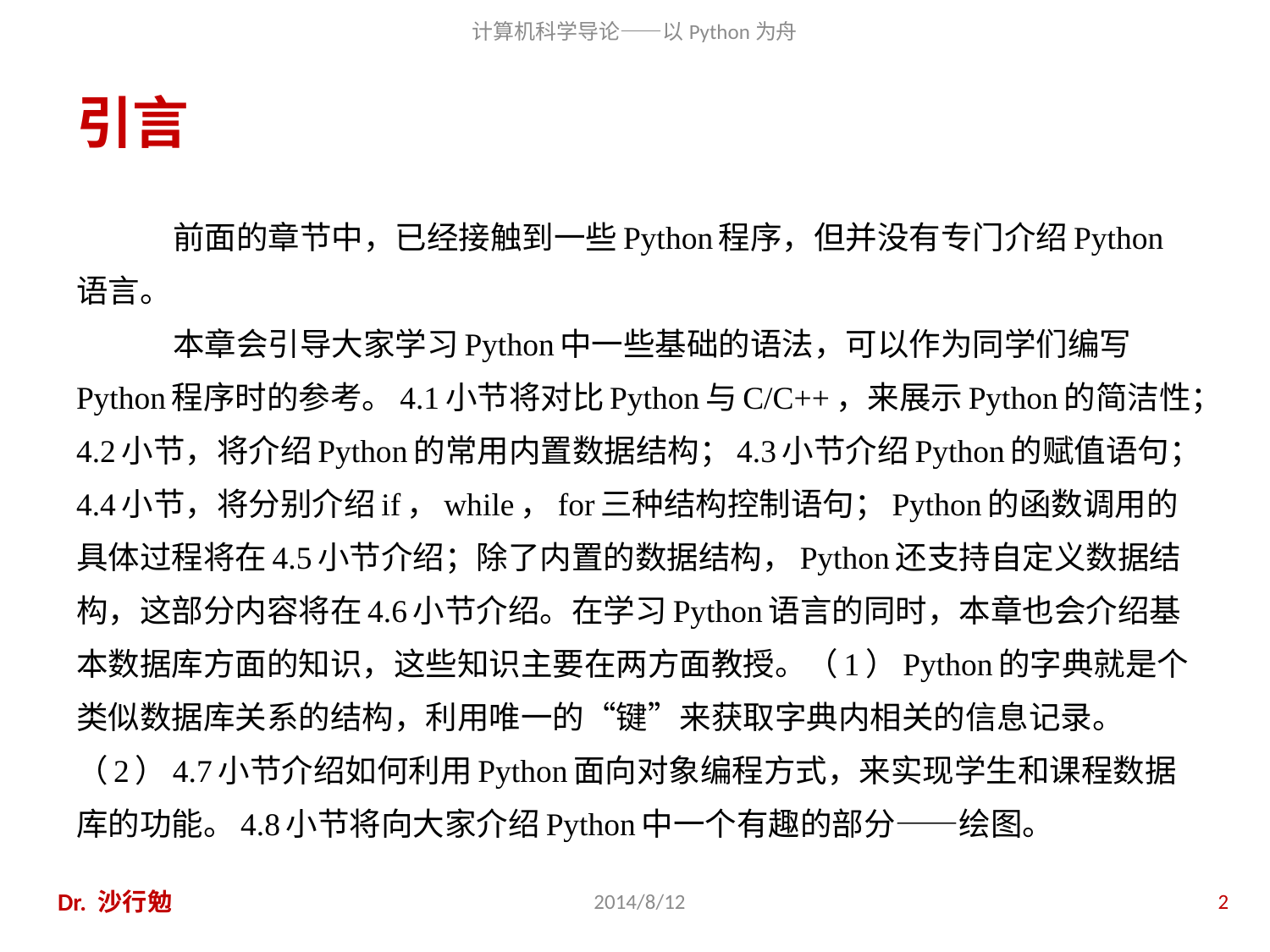

# 引言
前面的章节中，已经接触到一些Python程序，但并没有专门介绍Python语言。
本章会引导大家学习Python中一些基础的语法，可以作为同学们编写Python程序时的参考。4.1小节将对比Python与C/C++，来展示Python的简洁性；4.2小节，将介绍Python的常用内置数据结构；4.3小节介绍Python的赋值语句；4.4小节，将分别介绍if，while，for三种结构控制语句；Python的函数调用的具体过程将在4.5小节介绍；除了内置的数据结构，Python还支持自定义数据结构，这部分内容将在4.6小节介绍。在学习Python语言的同时，本章也会介绍基本数据库方面的知识，这些知识主要在两方面教授。（1）Python的字典就是个类似数据库关系的结构，利用唯一的“键”来获取字典内相关的信息记录。（2）4.7小节介绍如何利用Python面向对象编程方式，来实现学生和课程数据库的功能。4.8小节将向大家介绍Python中一个有趣的部分——绘图。
Dr. 沙行勉
2014/8/12
2